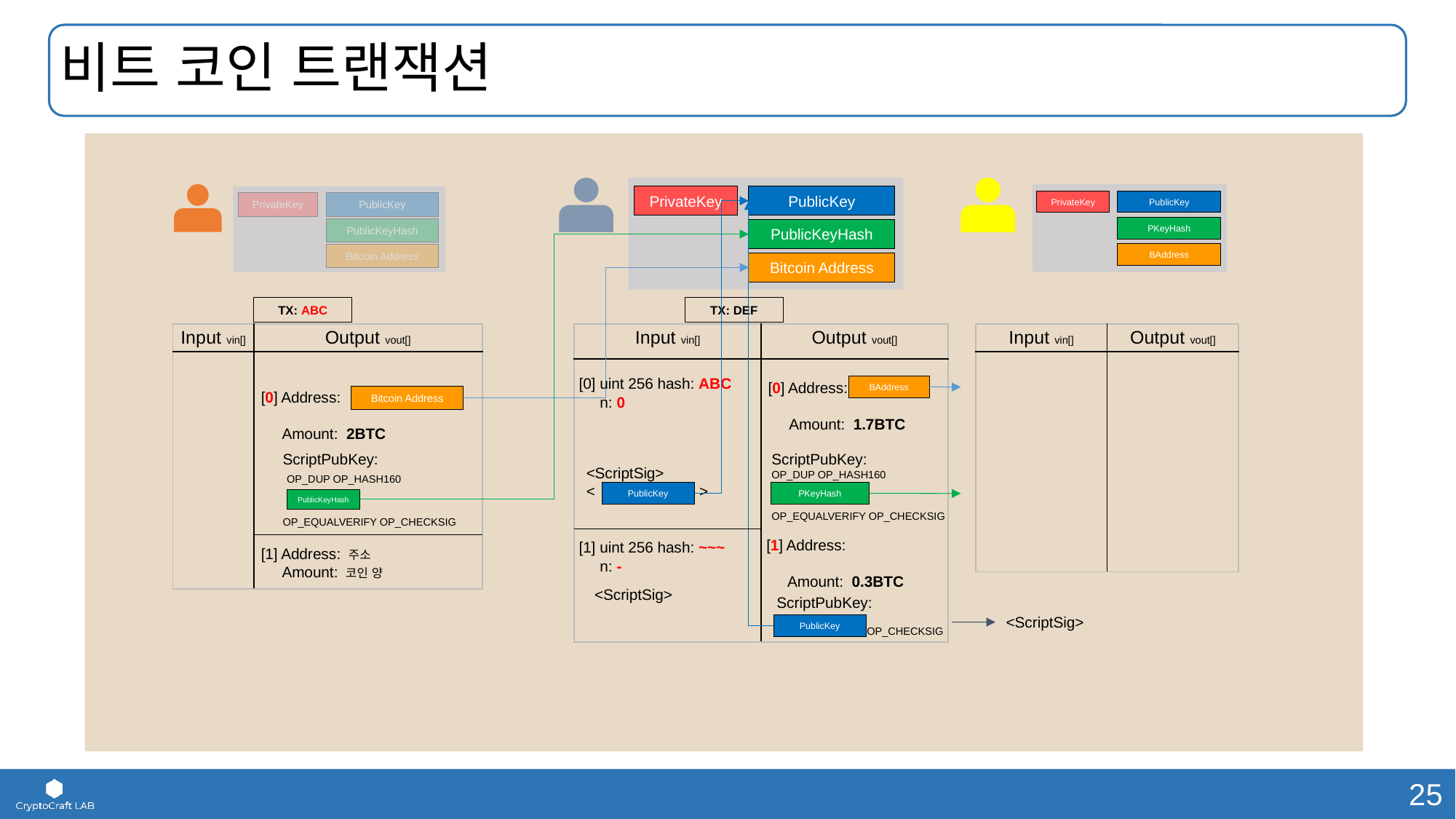

# 비트 코인 트랜잭션

PrivateKey
PublicKey
PublicKeyHash
Bitcoin Address

PrivateKey
PublicKey
PKeyHash
BAddress

PrivateKey
PublicKey
PublicKeyHash
Bitcoin Address

TX: ABC
TX: DEF
| Input vin[] | Output vout[] |
| --- | --- |
|  |  |
| Input vin[] | Output vout[] |
| --- | --- |
|  |  |
| Input vin[] | Output vout[] |
| --- | --- |
|  |  |
[0] uint 256 hash: ABC
     n: 0

[0] Address:

     Amount:  1.7BTC
BAddress
[0] Address:

     Amount:  2BTC
Bitcoin Address
ScriptPubKey:
 OP_DUP OP_HASH160

OP_EQUALVERIFY OP_CHECKSIG
ScriptPubKey:
OP_DUP OP_HASH160

OP_EQUALVERIFY OP_CHECKSIG
<ScriptSig>
<                         >

PublicKey
PKeyHash
PublicKeyHash
[1] Address:

     Amount:  0.3BTC
[1] uint 256 hash: ~~~
     n: -

[1] Address: 주소
     Amount: 코인 양
<ScriptSig>

ScriptPubKey:

                               OP_CHECKSIG
<ScriptSig>
PublicKey